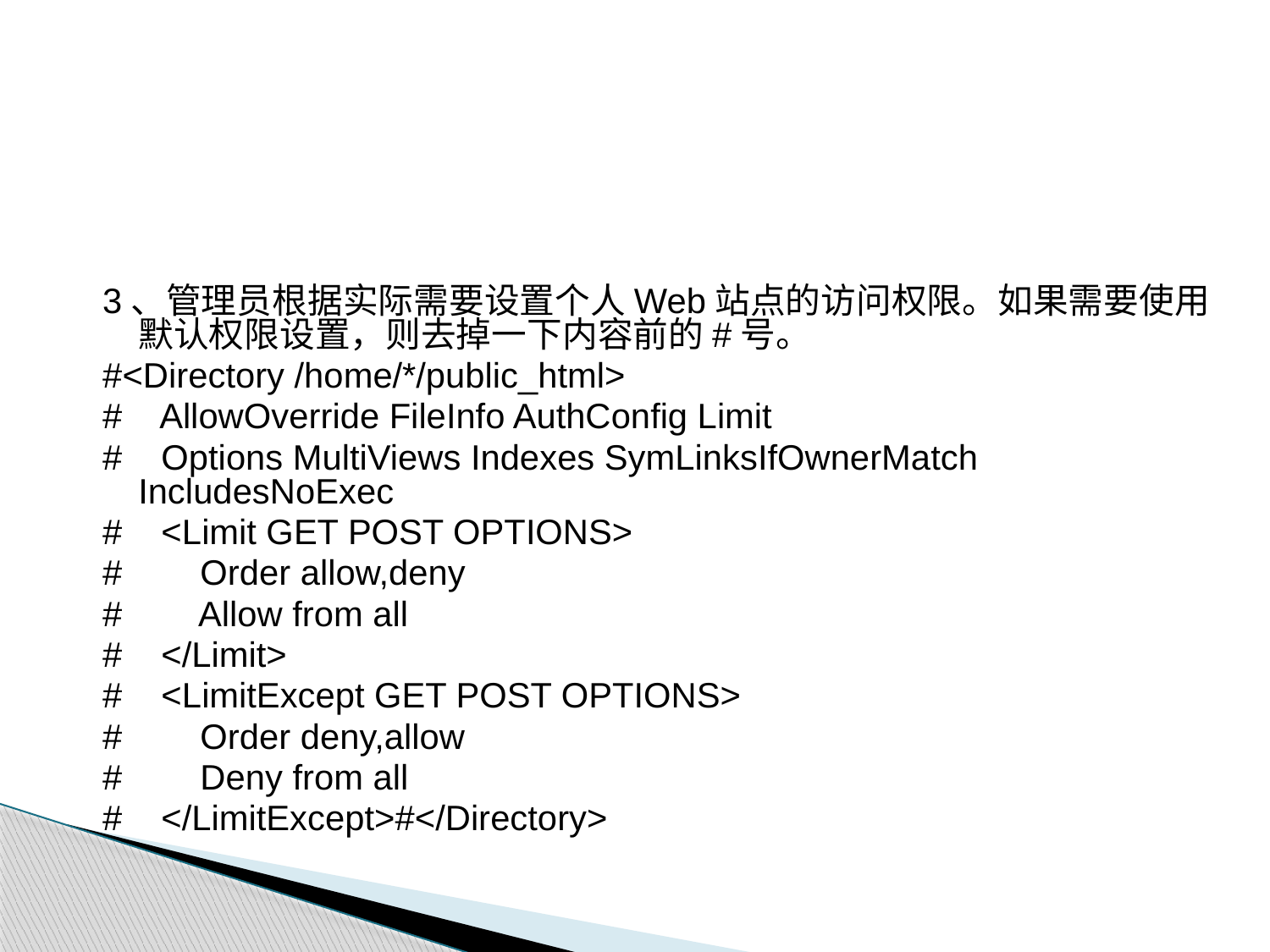

#
3、管理员根据实际需要设置个人Web站点的访问权限。如果需要使用默认权限设置，则去掉一下内容前的#号。
#<Directory /home/*/public_html>
#    AllowOverride FileInfo AuthConfig Limit
#    Options MultiViews Indexes SymLinksIfOwnerMatch IncludesNoExec
#    <Limit GET POST OPTIONS>
#        Order allow,deny
#        Allow from all
#    </Limit>
#    <LimitExcept GET POST OPTIONS>
#        Order deny,allow
#        Deny from all
#    </LimitExcept>#</Directory>